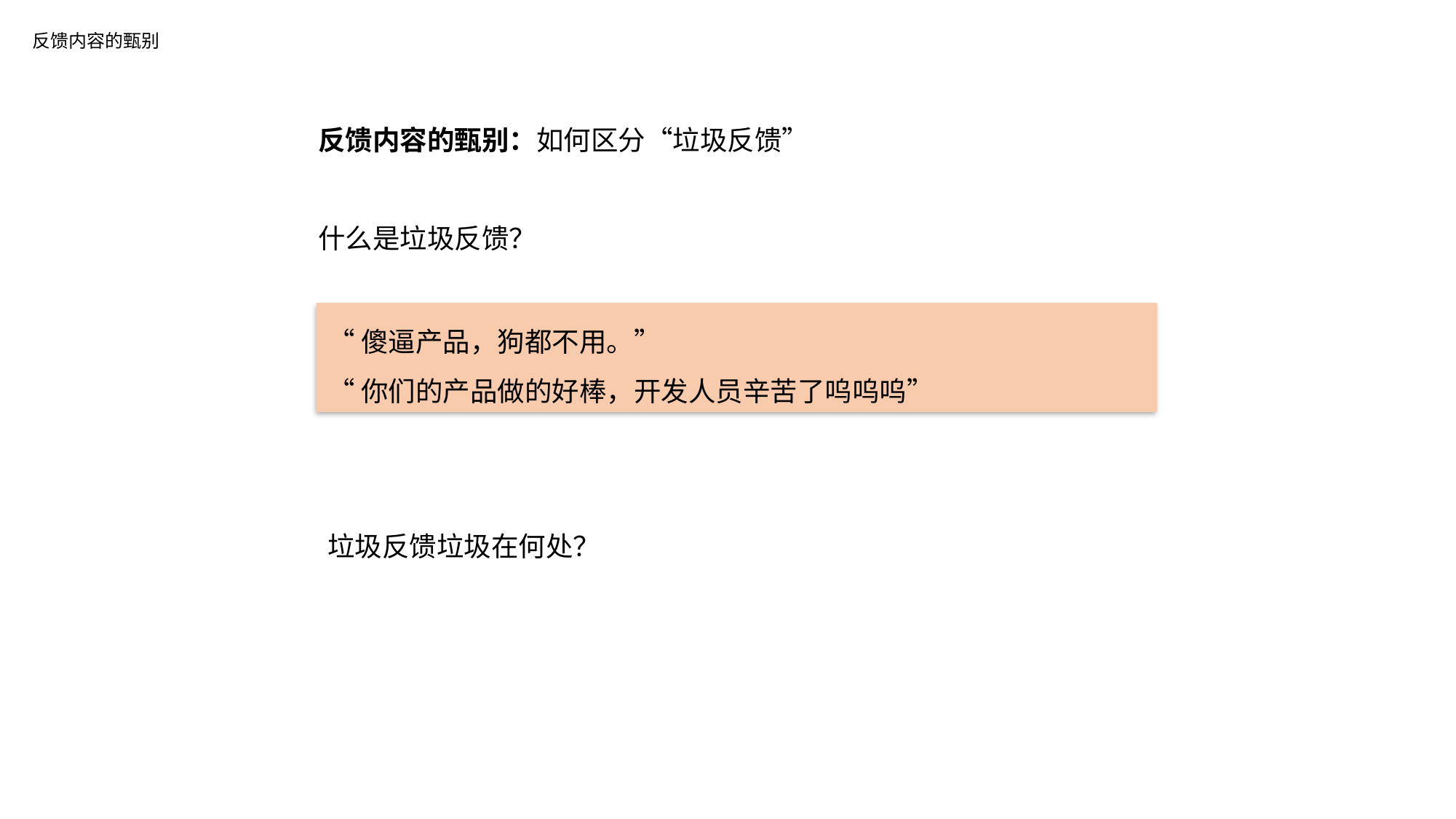

反馈内容的甄别
反馈内容的甄别：如何区分“垃圾反馈”

什么是垃圾反馈？
“傻逼产品，狗都不用。”
“你们的产品做的好棒，开发人员辛苦了呜呜呜”
垃圾反馈垃圾在何处？